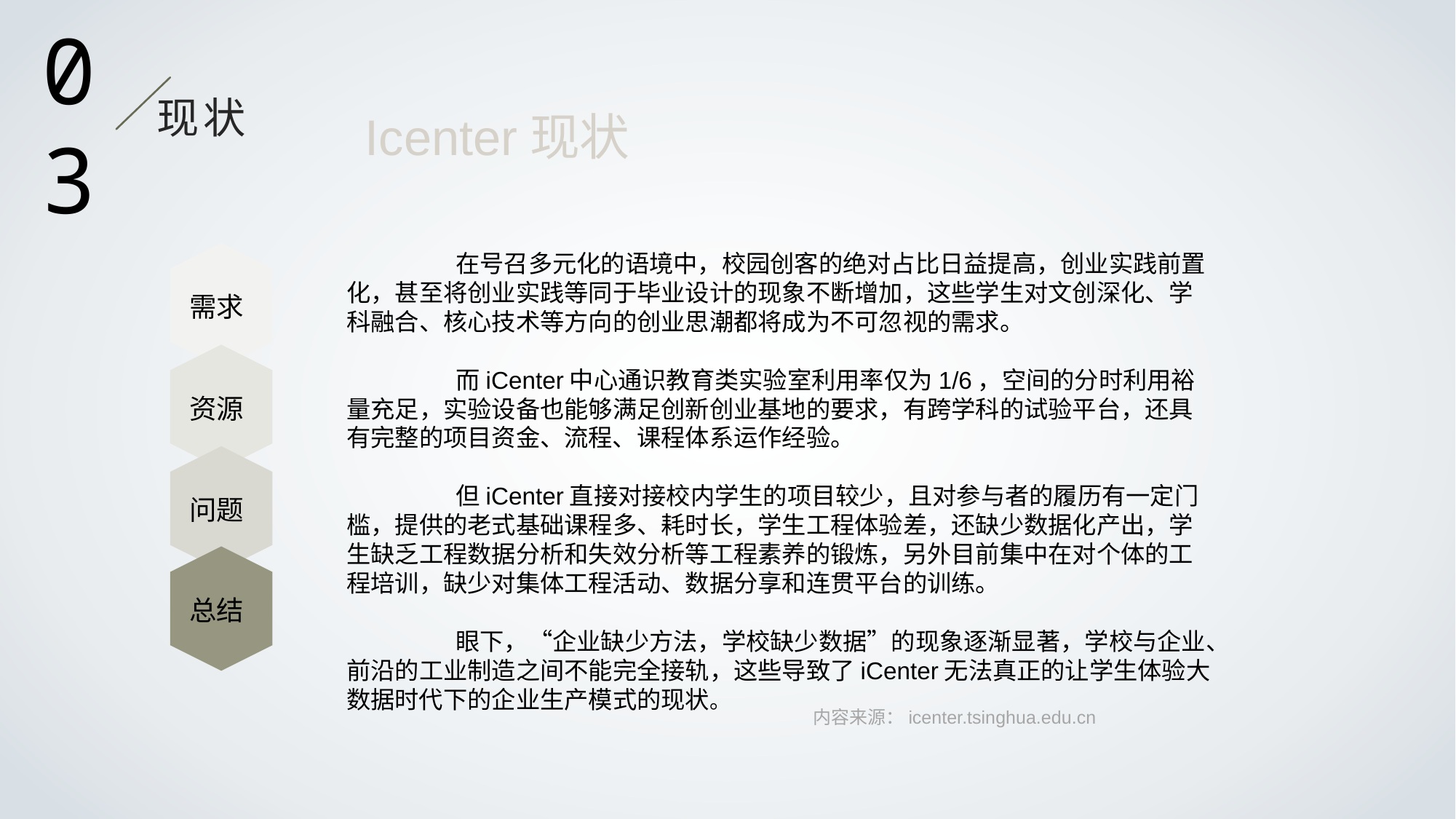

03
Icenter现状
现状
	在号召多元化的语境中，校园创客的绝对占比日益提高，创业实践前置化，甚至将创业实践等同于毕业设计的现象不断增加，这些学生对文创深化、学科融合、核心技术等方向的创业思潮都将成为不可忽视的需求。

	而iCenter中心通识教育类实验室利用率仅为1/6，空间的分时利用裕量充足，实验设备也能够满足创新创业基地的要求，有跨学科的试验平台，还具有完整的项目资金、流程、课程体系运作经验。

	但iCenter直接对接校内学生的项目较少，且对参与者的履历有一定门槛，提供的老式基础课程多、耗时长，学生工程体验差，还缺少数据化产出，学生缺乏工程数据分析和失效分析等工程素养的锻炼，另外目前集中在对个体的工程培训，缺少对集体工程活动、数据分享和连贯平台的训练。

	眼下，“企业缺少方法，学校缺少数据”的现象逐渐显著，学校与企业、前沿的工业制造之间不能完全接轨，这些导致了iCenter无法真正的让学生体验大数据时代下的企业生产模式的现状。

需求

资源

问题

总结
内容来源：icenter.tsinghua.edu.cn